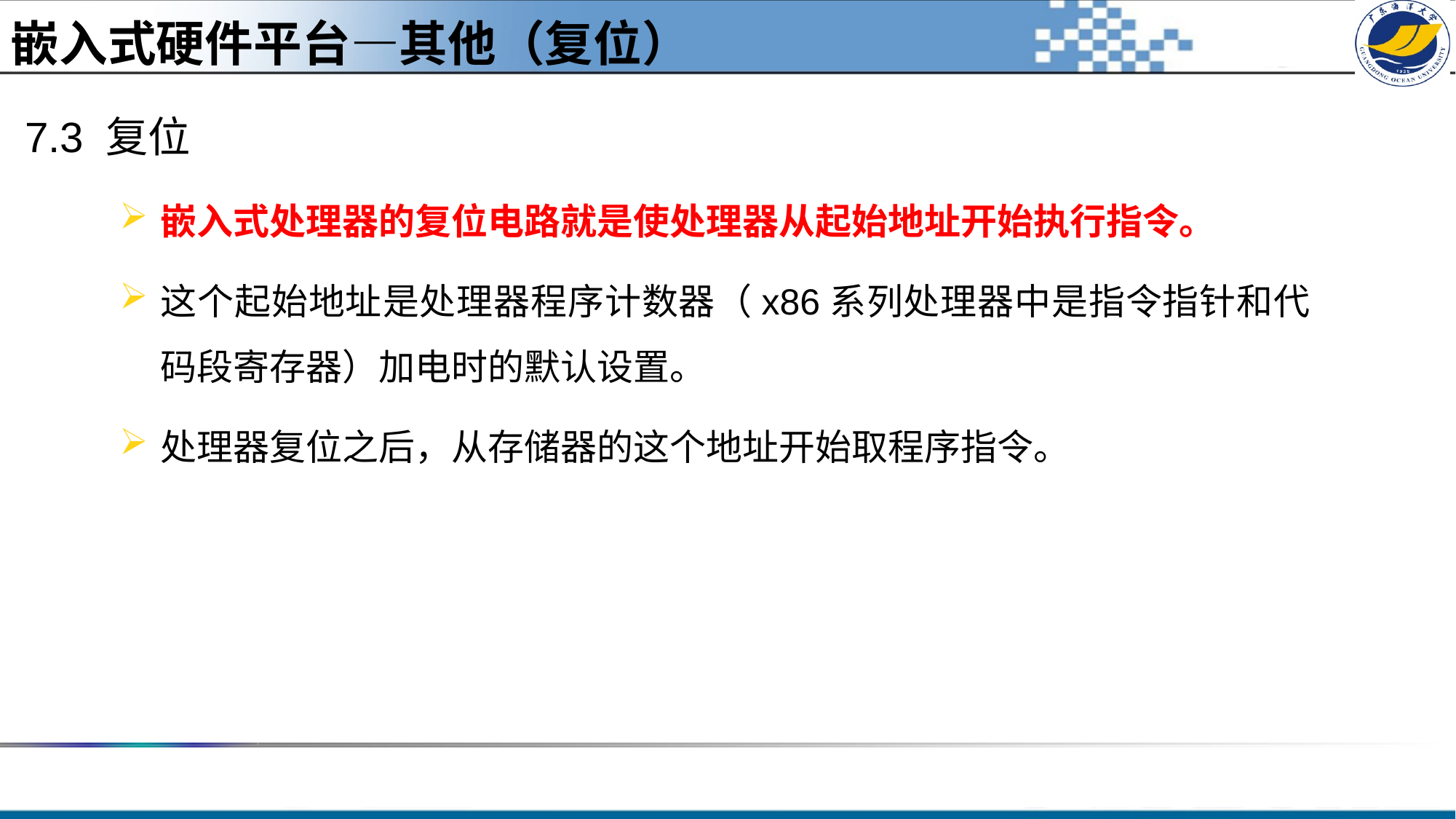

嵌入式硬件平台—其他（复位）
7.3 复位
嵌入式处理器的复位电路就是使处理器从起始地址开始执行指令。
这个起始地址是处理器程序计数器（x86系列处理器中是指令指针和代码段寄存器）加电时的默认设置。
处理器复位之后，从存储器的这个地址开始取程序指令。
134